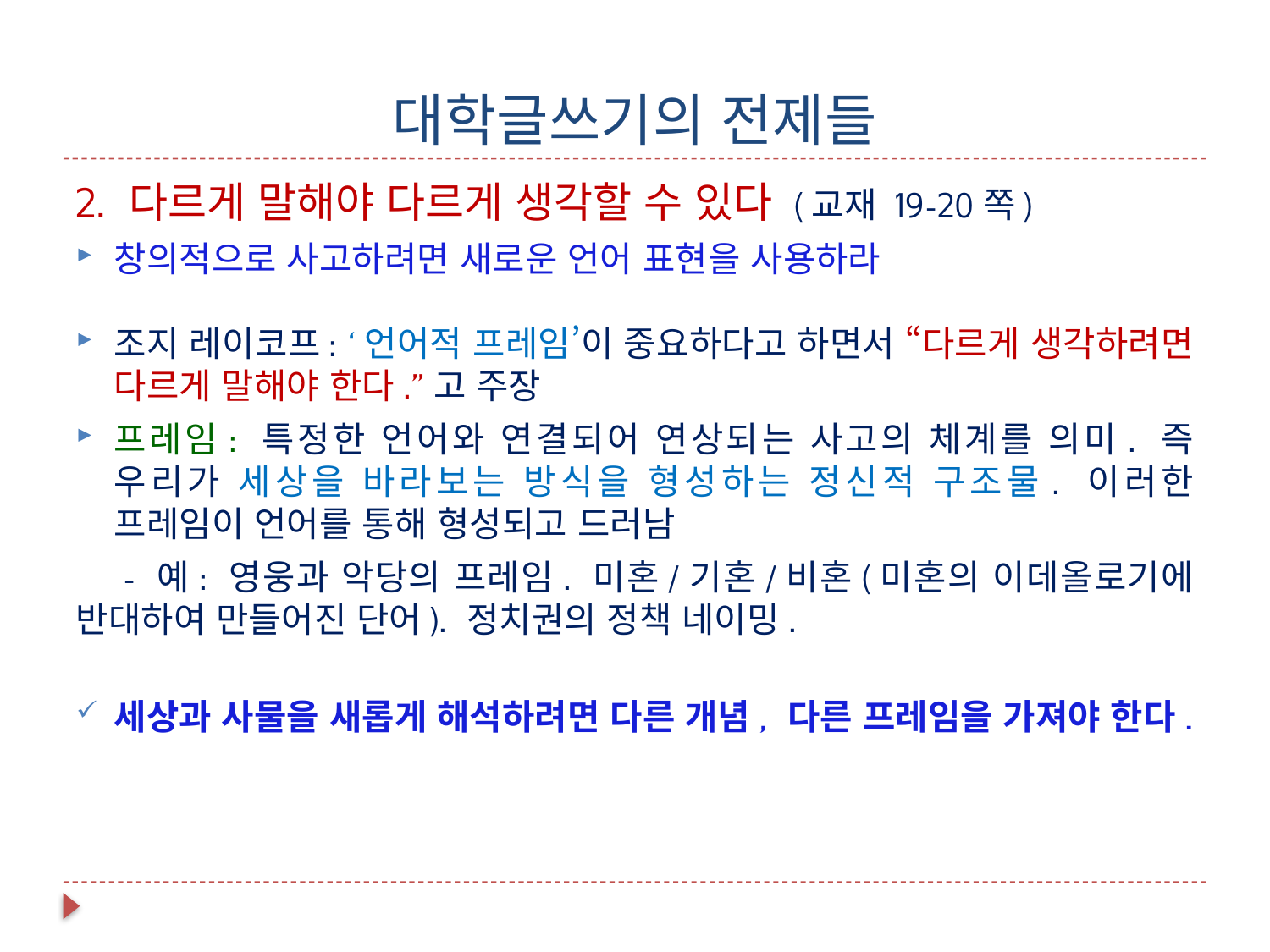

# 대학글쓰기의 전제들
2. 다르게 말해야 다르게 생각할 수 있다 (교재 19-20쪽)
창의적으로 사고하려면 새로운 언어 표현을 사용하라

조지 레이코프: ‘언어적 프레임’이 중요하다고 하면서 “다르게 생각하려면 다르게 말해야 한다.”고 주장
프레임: 특정한 언어와 연결되어 연상되는 사고의 체계를 의미. 즉 우리가 세상을 바라보는 방식을 형성하는 정신적 구조물. 이러한 프레임이 언어를 통해 형성되고 드러남
    - 예: 영웅과 악당의 프레임. 미혼/기혼/비혼(미혼의 이데올로기에 반대하여 만들어진 단어). 정치권의 정책 네이밍.

세상과 사물을 새롭게 해석하려면 다른 개념, 다른 프레임을 가져야 한다.